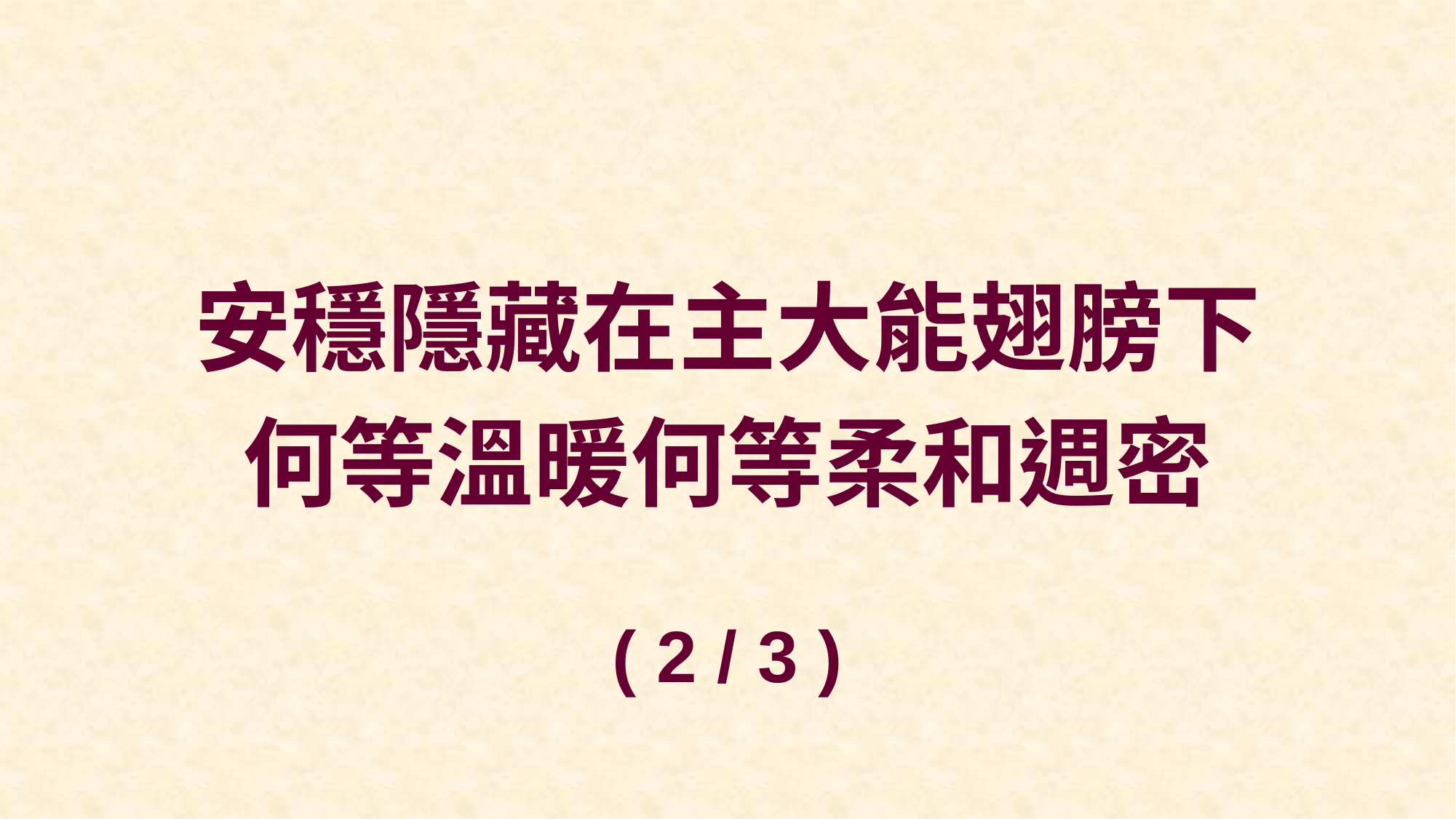

安穩隱藏在主大能翅膀下
何等溫暖何等柔和週密
( 2 / 3 )